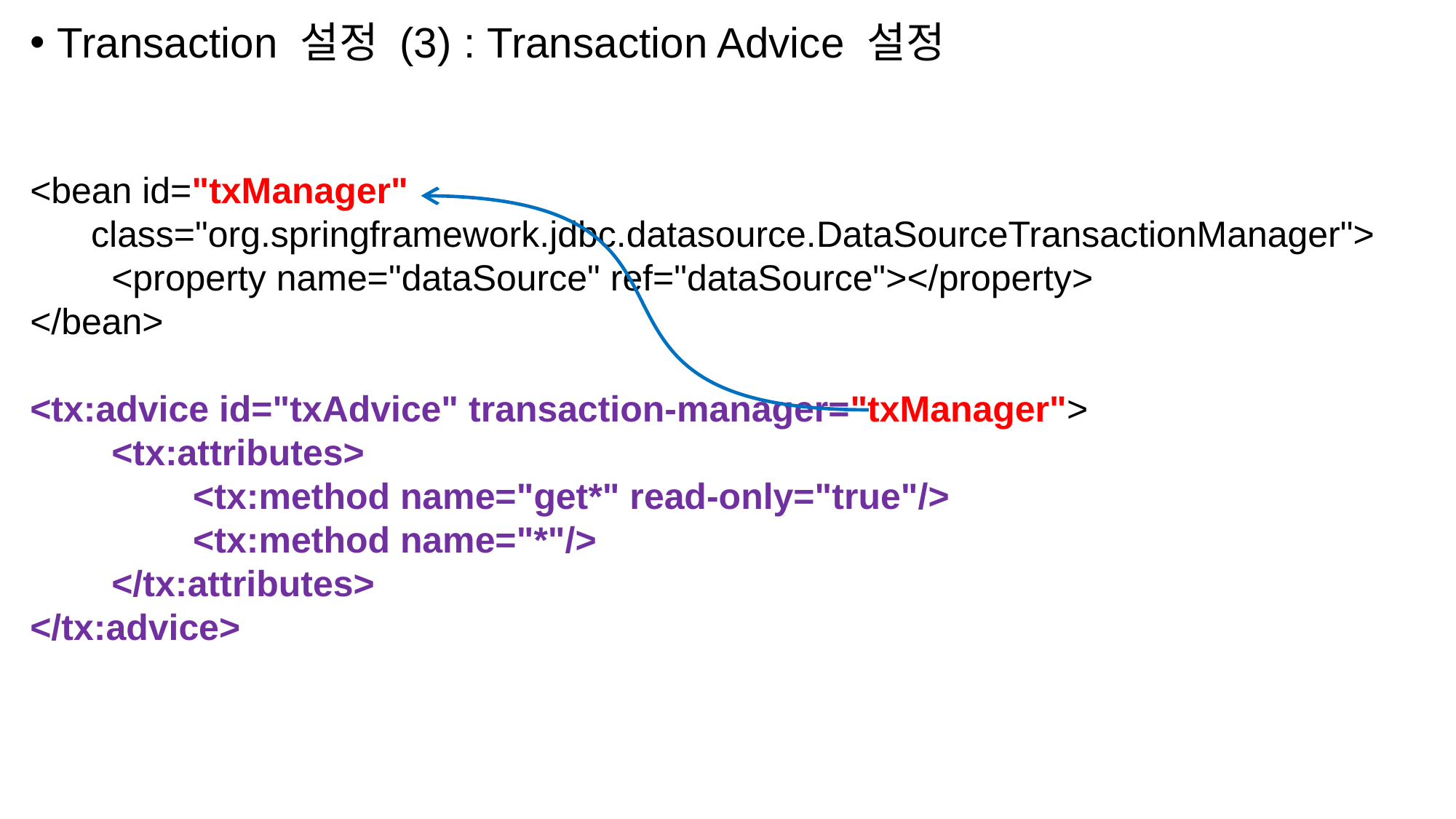

Transaction 설정 (3) : Transaction Advice 설정
<bean id="txManager"
      class="org.springframework.jdbc.datasource.DataSourceTransactionManager">
        <property name="dataSource" ref="dataSource"></property>
</bean>

<tx:advice id="txAdvice" transaction-manager="txManager">
        <tx:attributes>
                <tx:method name="get*" read-only="true"/>
                <tx:method name="*"/>
        </tx:attributes>
</tx:advice>